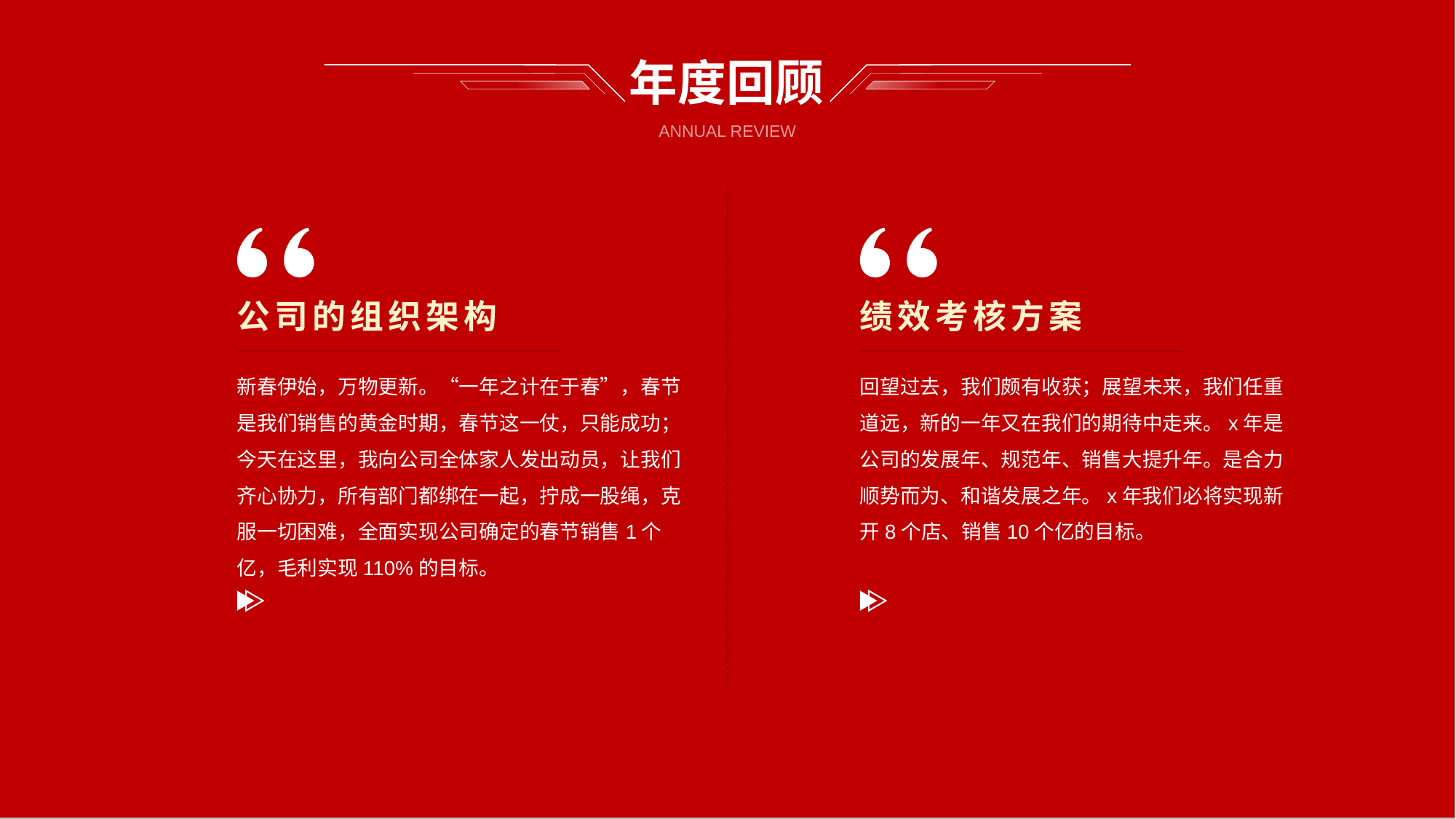

# 年度回顾
ANNUAL REVIEW

公司的组织架构
新春伊始，万物更新。“一年之计在于春”，春节是我们销售的黄金时期，春节这一仗，只能成功；今天在这里，我向公司全体家人发出动员，让我们齐心协力，所有部门都绑在一起，拧成一股绳，克服一切困难，全面实现公司确定的春节销售1个亿，毛利实现110%的目标。

绩效考核方案
回望过去，我们颇有收获；展望未来，我们任重道远，新的一年又在我们的期待中走来。x年是公司的发展年、规范年、销售大提升年。是合力顺势而为、和谐发展之年。x年我们必将实现新开8个店、销售10个亿的目标。